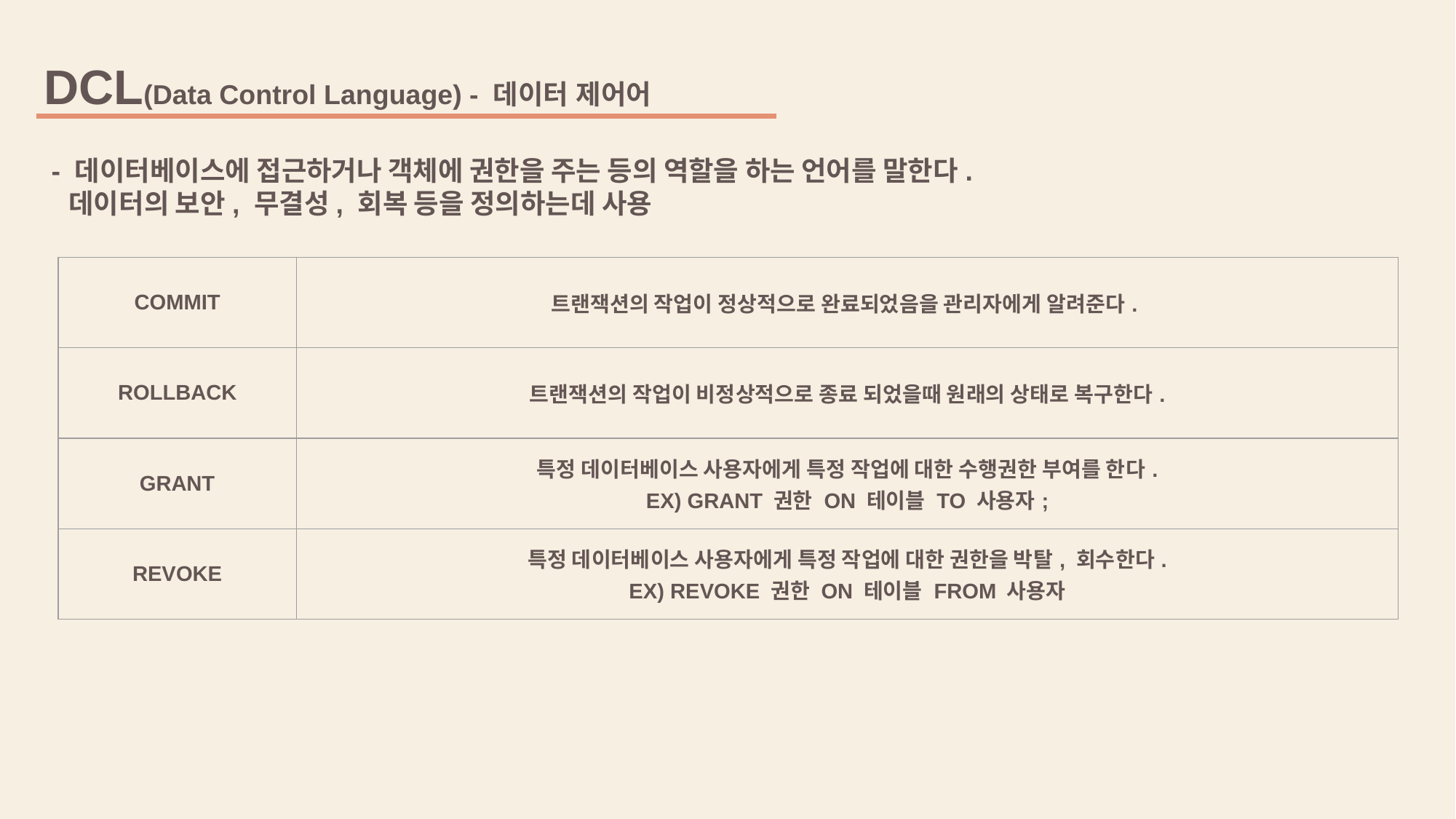

DCL(Data Control Language) - 데이터 제어어
 - 데이터베이스에 접근하거나 객체에 권한을 주는 등의 역할을 하는 언어를 말한다.
   데이터의 보안, 무결성, 회복 등을 정의하는데 사용

| COMMIT | 트랜잭션의 작업이 정상적으로 완료되었음을 관리자에게 알려준다. |
| --- | --- |
| ROLLBACK | 트랜잭션의 작업이 비정상적으로 종료 되었을때 원래의 상태로 복구한다. |
| GRANT | 특정 데이터베이스 사용자에게 특정 작업에 대한 수행권한 부여를 한다. EX) GRANT 권한 ON 테이블 TO 사용자; |
| REVOKE | 특정 데이터베이스 사용자에게 특정 작업에 대한 권한을 박탈, 회수한다. EX) REVOKE 권한 ON 테이블 FROM 사용자 |